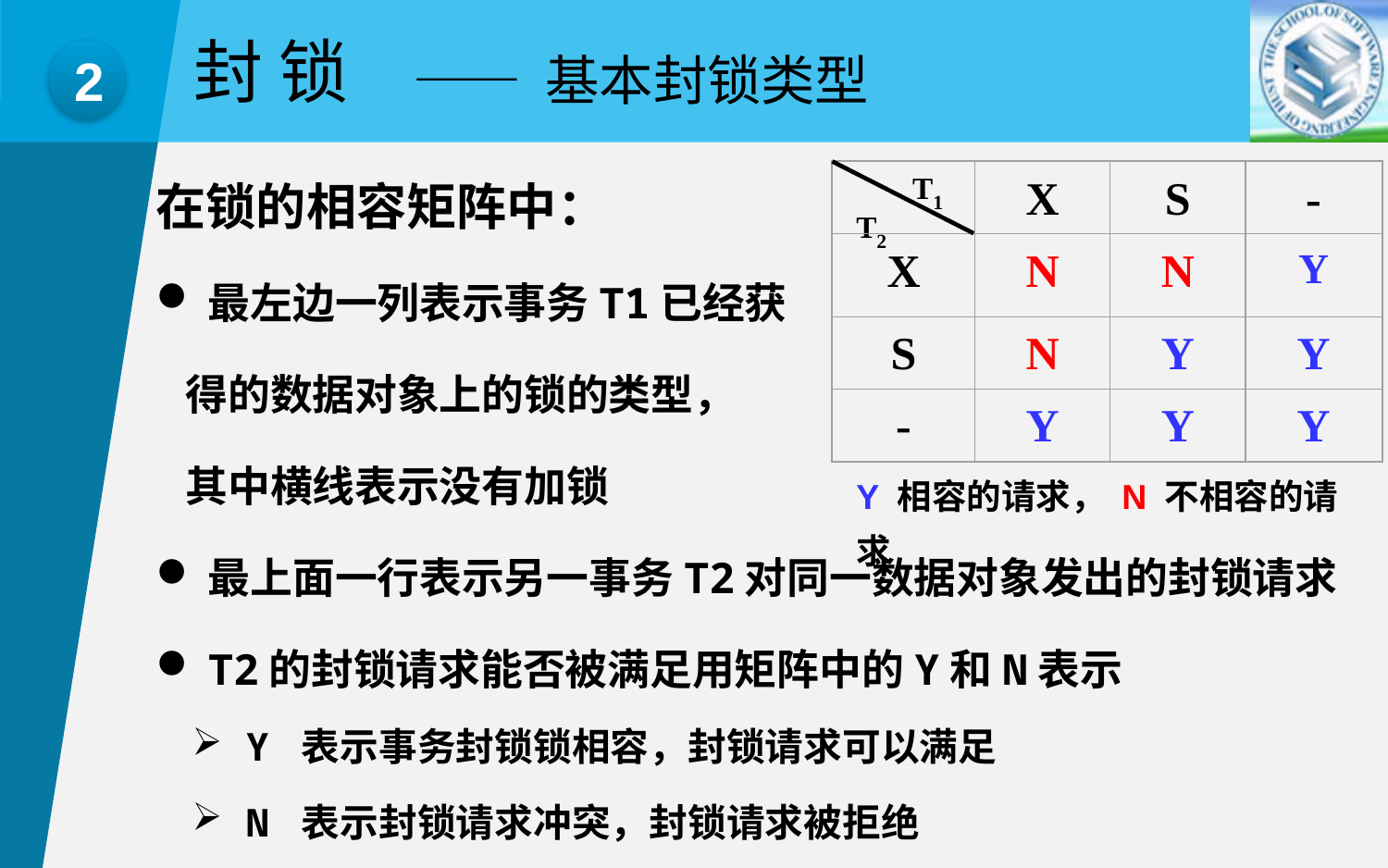

封 锁
—— 基本封锁类型
2
在锁的相容矩阵中：
最左边一列表示事务T1已经获
  得的数据对象上的锁的类型，
  其中横线表示没有加锁
最上面一行表示另一事务T2对同一数据对象发出的封锁请求
T2的封锁请求能否被满足用矩阵中的Y和N表示
 Y 表示事务封锁锁相容，封锁请求可以满足
 N 表示封锁请求冲突，封锁请求被拒绝
        T1    T2

X

S

-

X

N

N

Y

S

N

Y

Y

-

Y

Y

Y

Y 相容的请求， N 不相容的请求